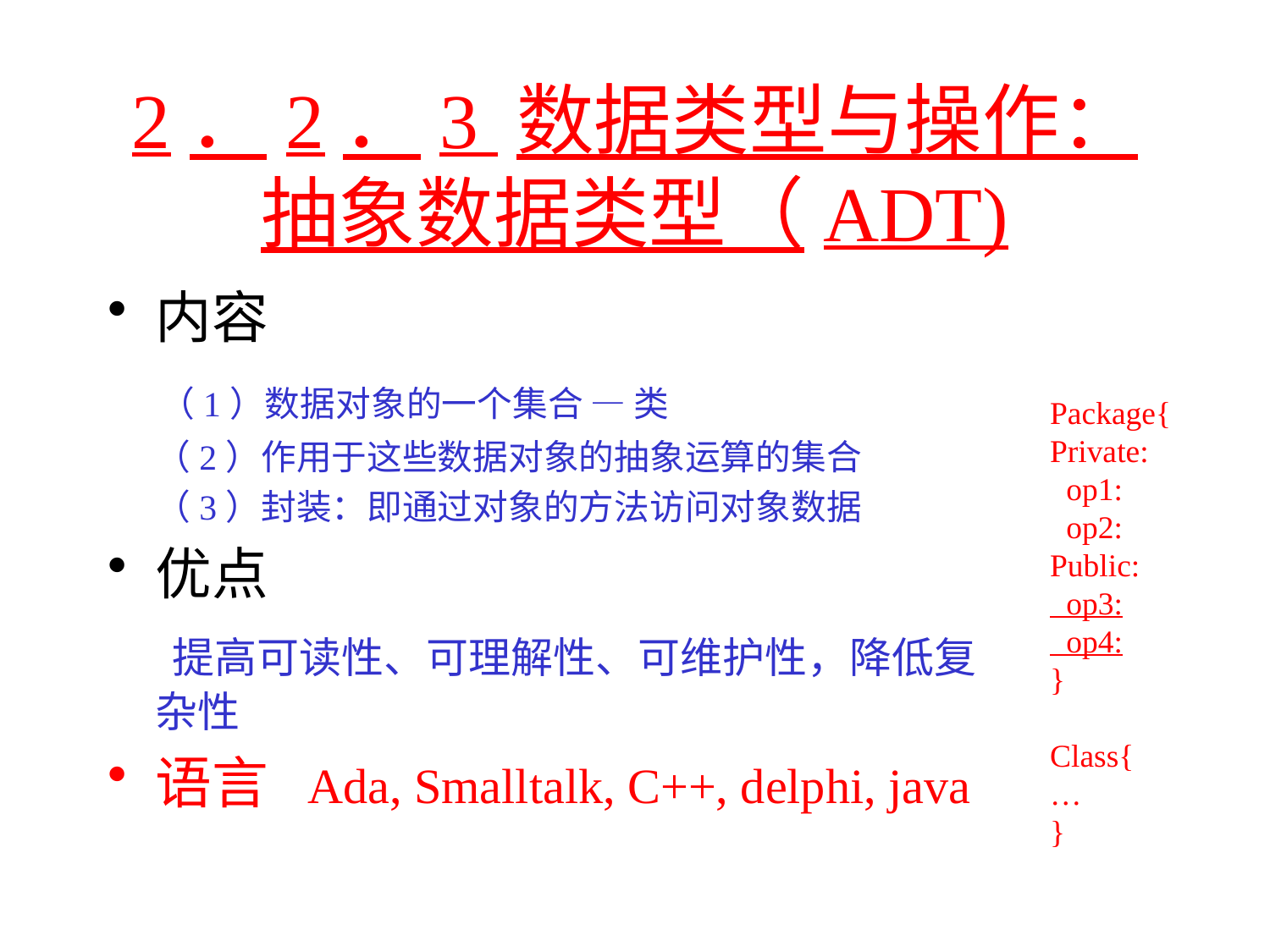

# 2．2．3 数据类型与操作： 抽象数据类型（ADT)
内容
   （1）数据对象的一个集合 — 类
     （2）作用于这些数据对象的抽象运算的集合
     （3）封装：即通过对象的方法访问对象数据
优点
    提高可读性、可理解性、可维护性，降低复杂性
语言  Ada, Smalltalk, C++, delphi, java
Package{
Private:
  op1:
  op2:
Public:
  op3:
  op4:
}

Class{
…
}